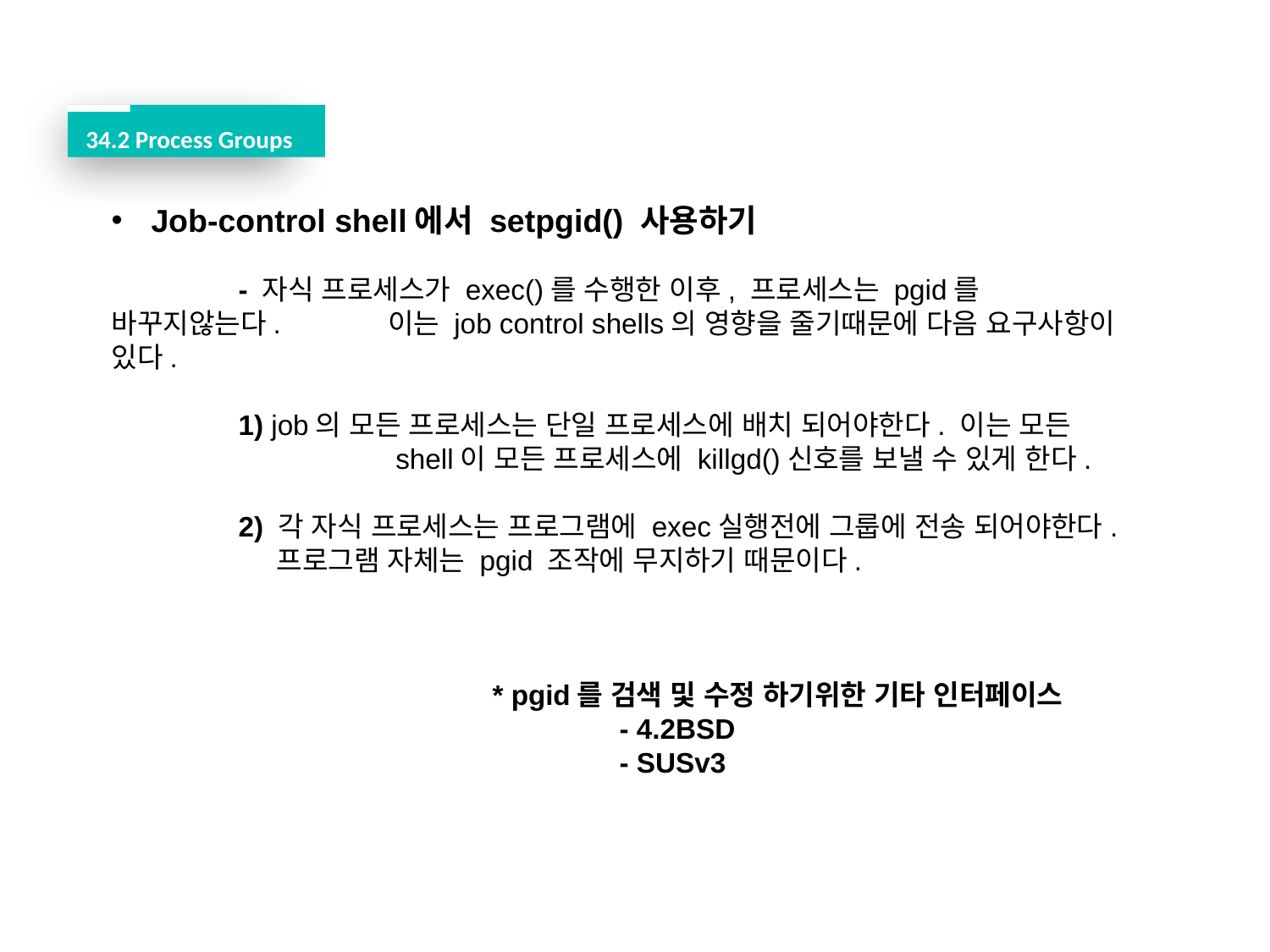

34.2 Process Groups

Job-control shell에서 setpgid() 사용하기

	- 자식 프로세스가 exec()를 수행한 이후, 프로세스는 pgid를 바꾸지않는다. 	  이는 job control shells의 영향을 줄기때문에 다음 요구사항이 있다.

	1) job의 모든 프로세스는 단일 프로세스에 배치 되어야한다. 이는 모든 	   	   shell이 모든 프로세스에 killgd()신호를 보낼 수 있게 한다.

	2) 각 자식 프로세스는 프로그램에 exec실행전에 그룹에 전송 되어야한다. 	    프로그램 자체는 pgid 조작에 무지하기 때문이다.

			* pgid를 검색 및 수정 하기위한 기타 인터페이스
  				- 4.2BSD
				- SUSv3